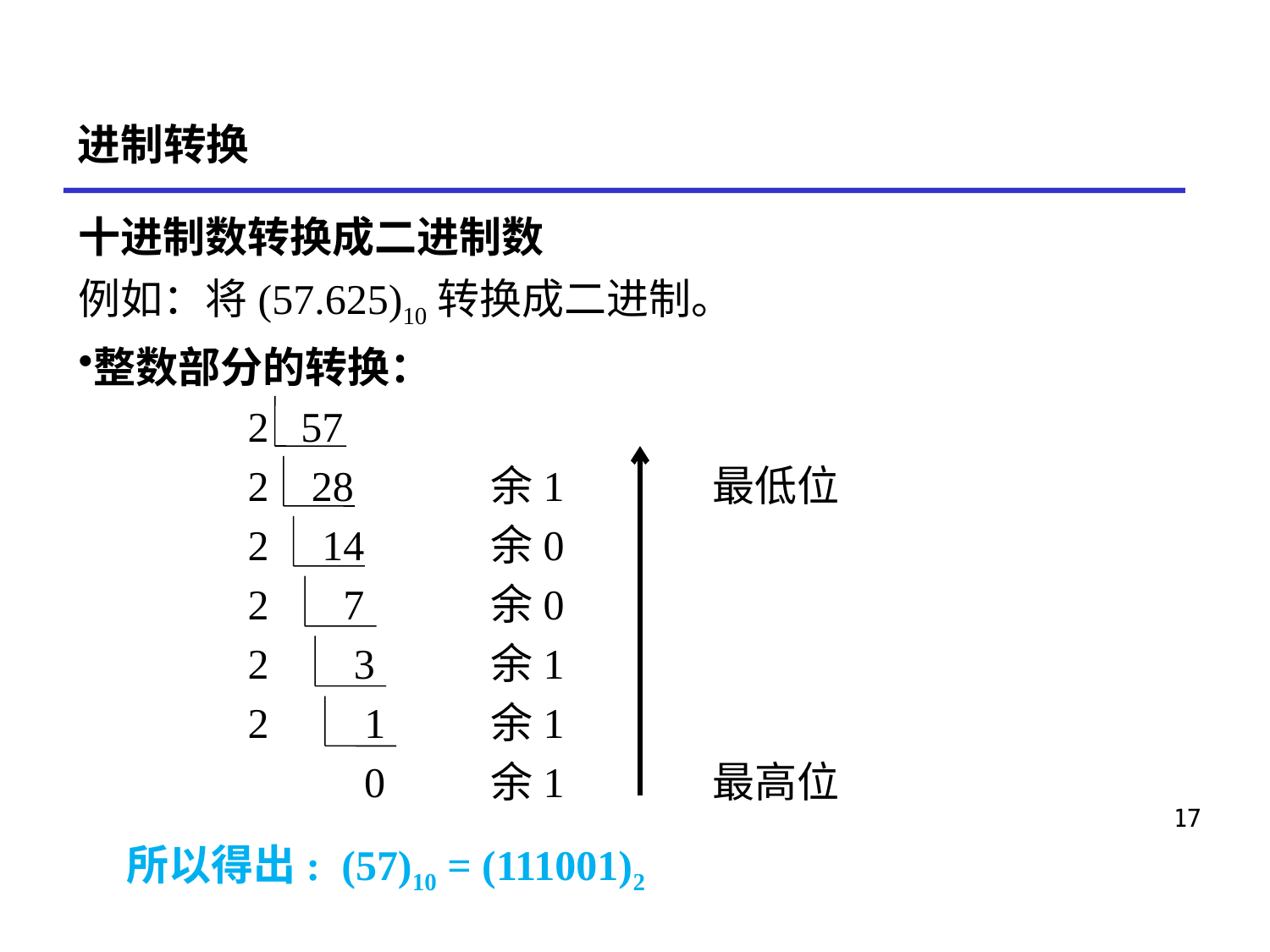

# 进制转换
十进制数转换成二进制数
例如：将(57.625)10转换成二进制。
整数部分的转换：
                2   57
                2    28            余1             最低位
                2     14           余0
                2       7           余0
                2        3          余1
                2         1         余1
                           0         余1             最高位
    所以得出:  (57)10 = (111001)2

17